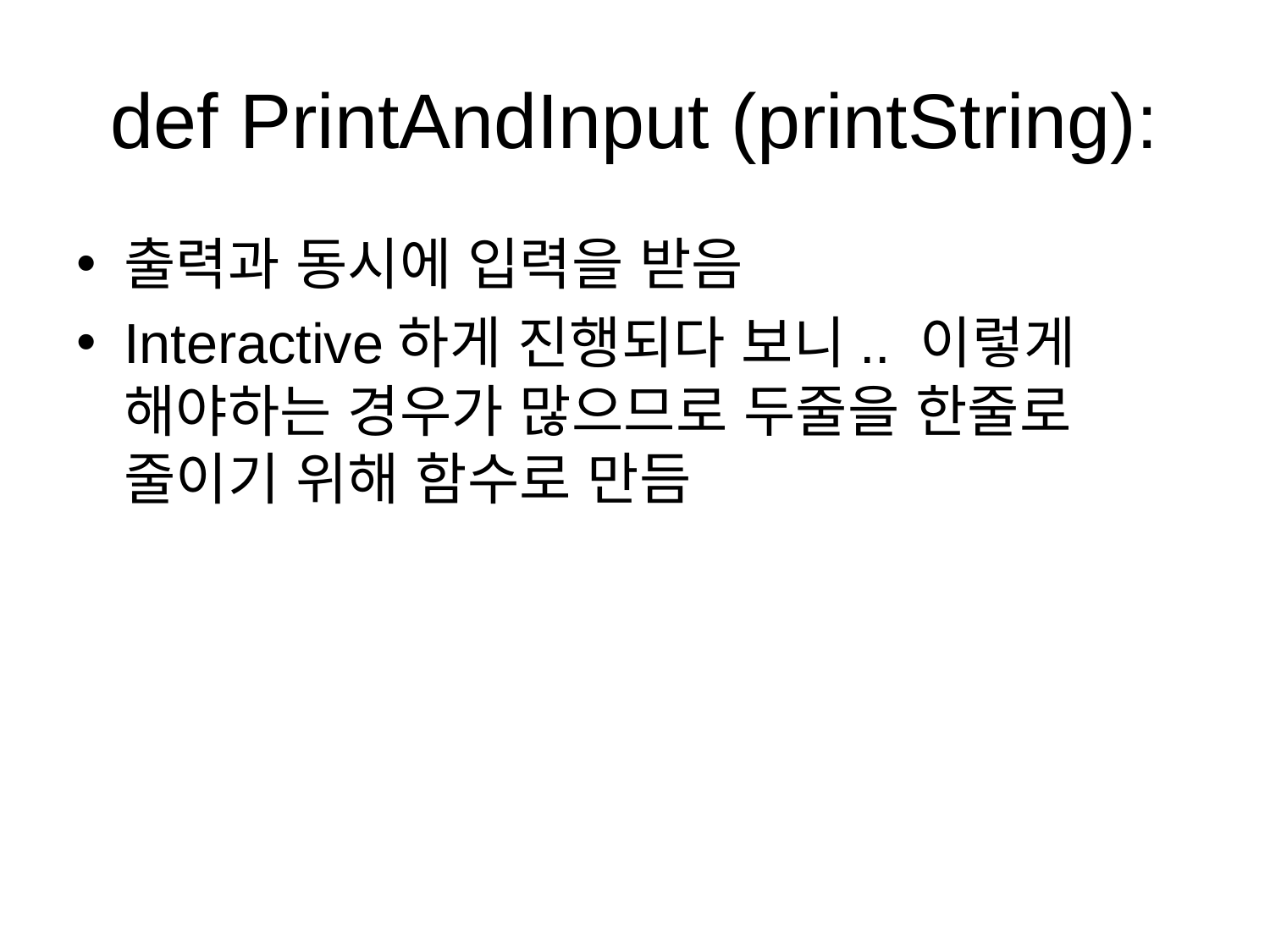

# def PrintAndInput (printString):
출력과 동시에 입력을 받음
Interactive하게 진행되다 보니.. 이렇게 해야하는 경우가 많으므로 두줄을 한줄로 줄이기 위해 함수로 만듬